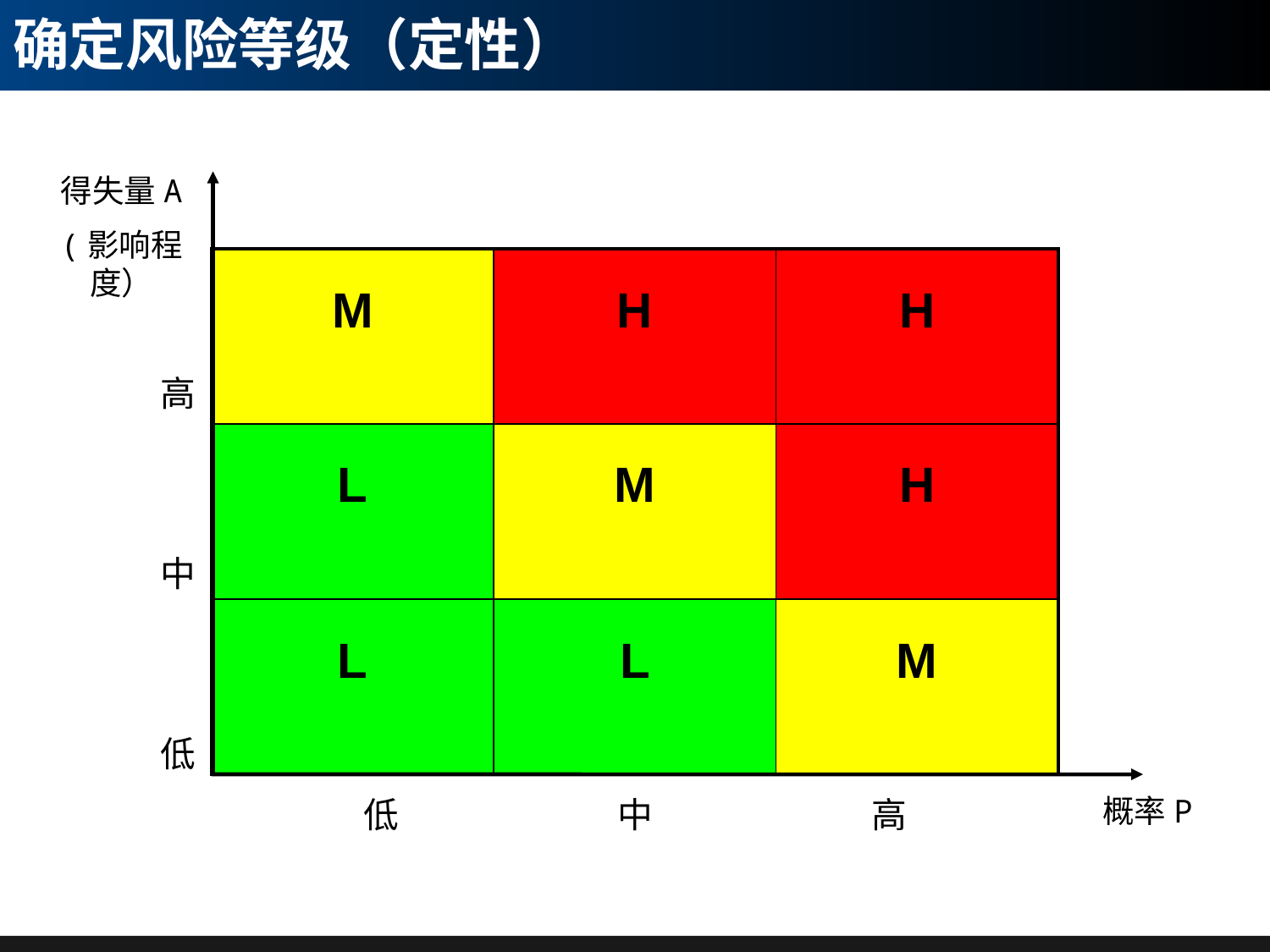

# 确定风险等级（定性）
得失量A
(影响程度）

高

中

低
| M | H | H |
| --- | --- | --- |
| L | M | H |
| L | L | M |

概率P
低		中		高